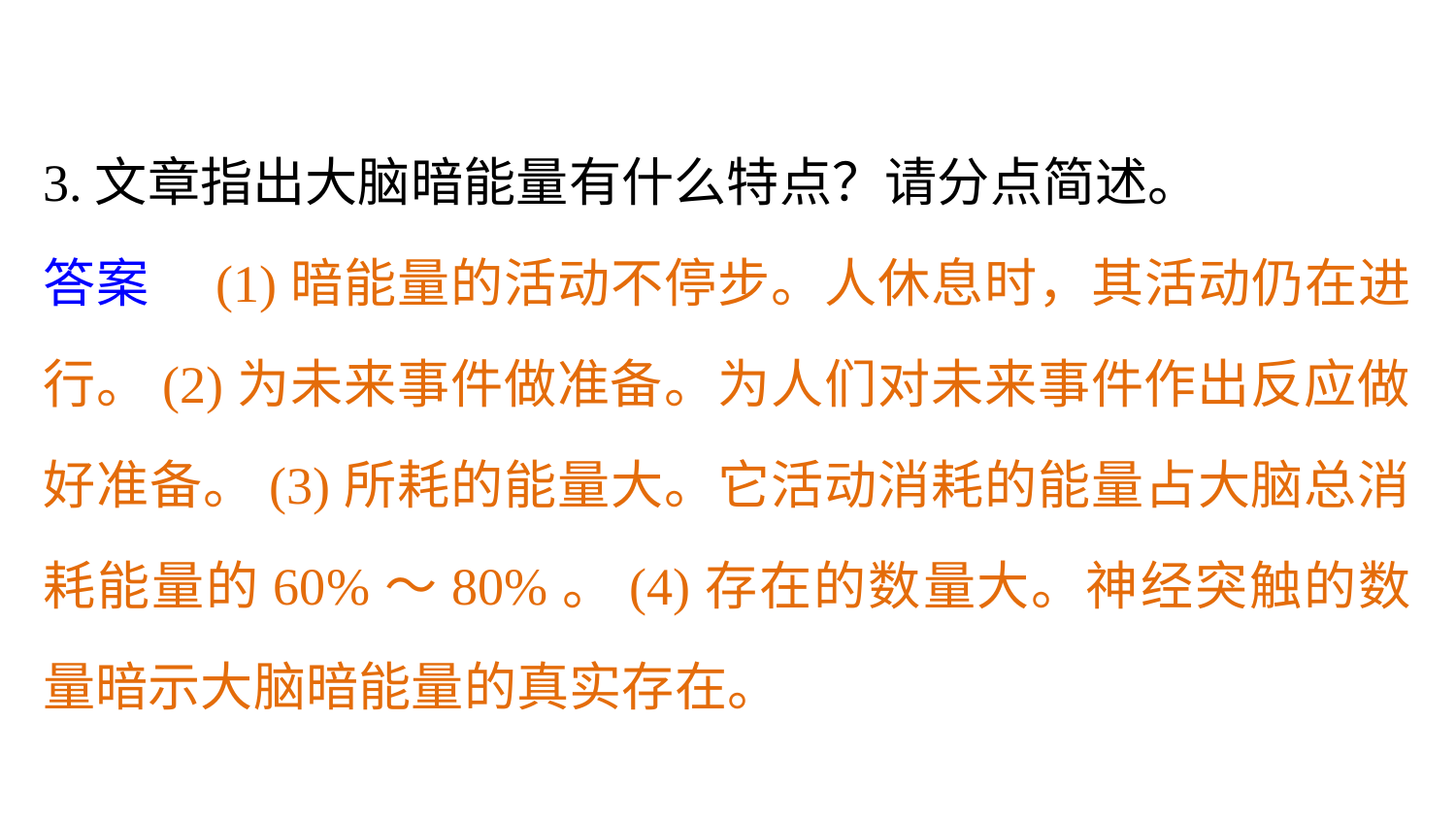

3.文章指出大脑暗能量有什么特点？请分点简述。
答案　(1)暗能量的活动不停步。人休息时，其活动仍在进行。(2)为未来事件做准备。为人们对未来事件作出反应做好准备。(3)所耗的能量大。它活动消耗的能量占大脑总消耗能量的60%～80%。(4)存在的数量大。神经突触的数量暗示大脑暗能量的真实存在。